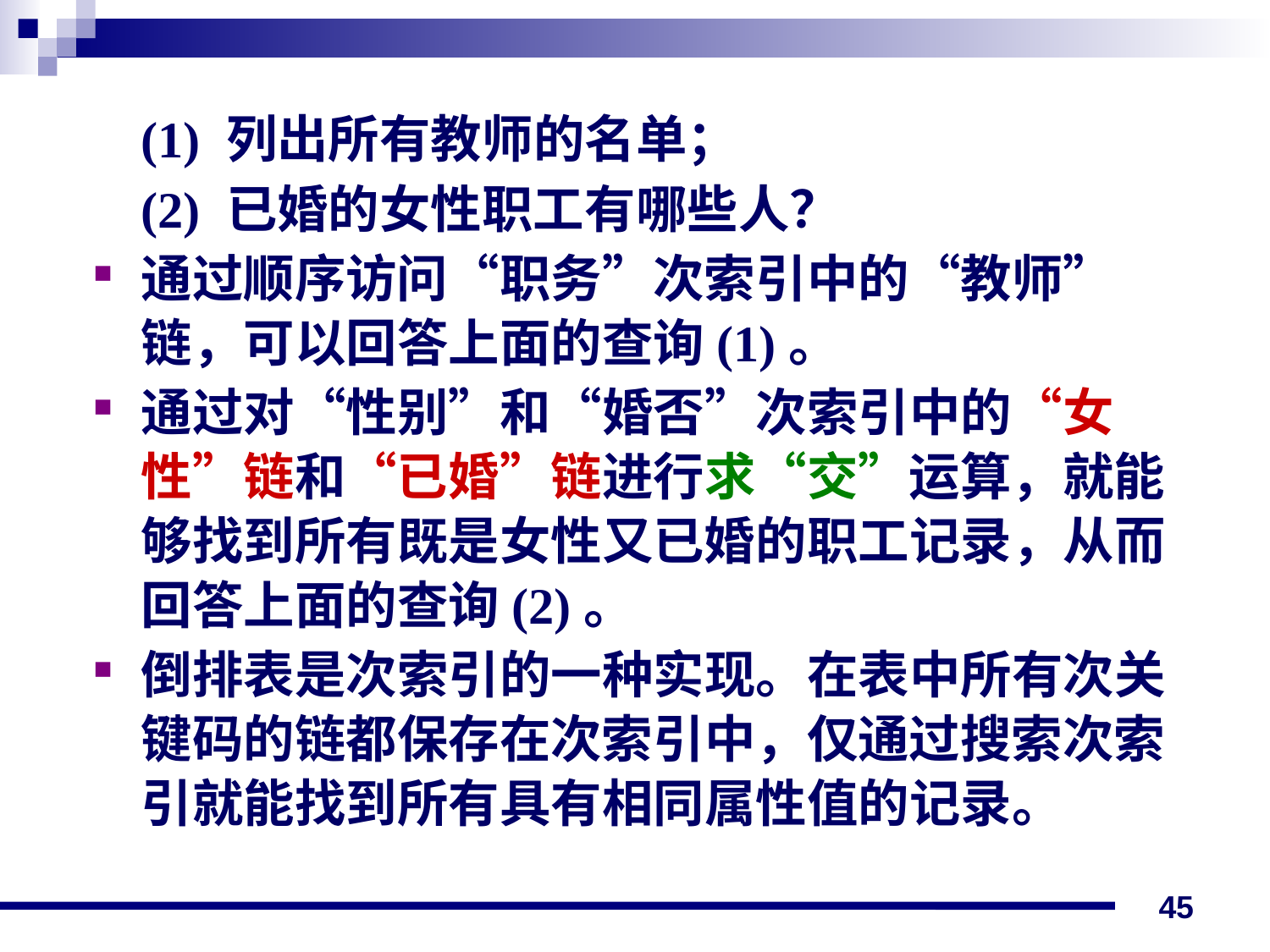

(1) 列出所有教师的名单；
	(2) 已婚的女性职工有哪些人？
通过顺序访问“职务”次索引中的“教师”链，可以回答上面的查询(1)。
通过对“性别”和“婚否”次索引中的“女性”链和“已婚”链进行求“交”运算，就能够找到所有既是女性又已婚的职工记录，从而回答上面的查询(2)。
倒排表是次索引的一种实现。在表中所有次关键码的链都保存在次索引中，仅通过搜索次索引就能找到所有具有相同属性值的记录。
45